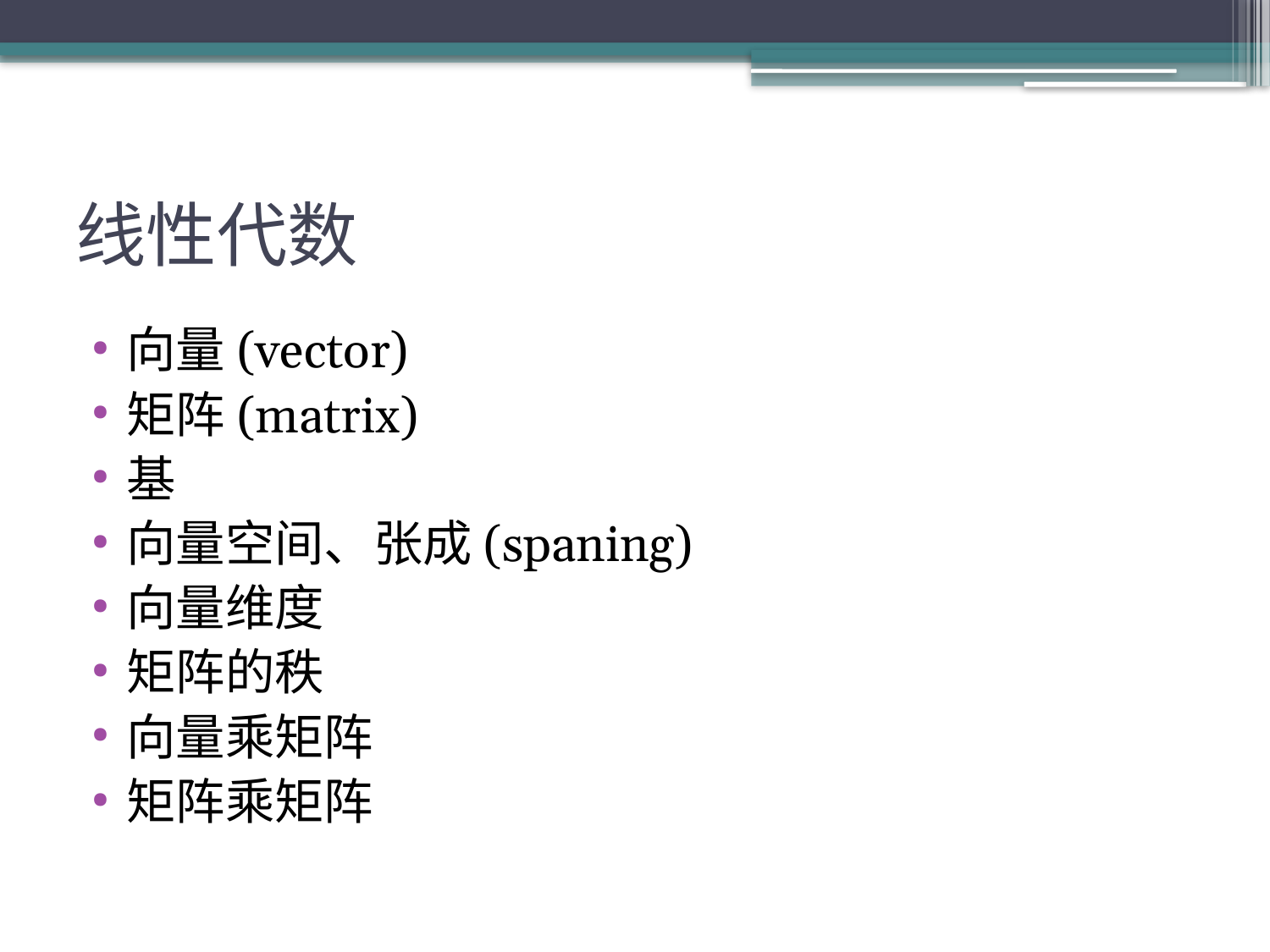

# 线性代数
向量(vector)
矩阵(matrix)
基
向量空间、张成(spaning)
向量维度
矩阵的秩
向量乘矩阵
矩阵乘矩阵